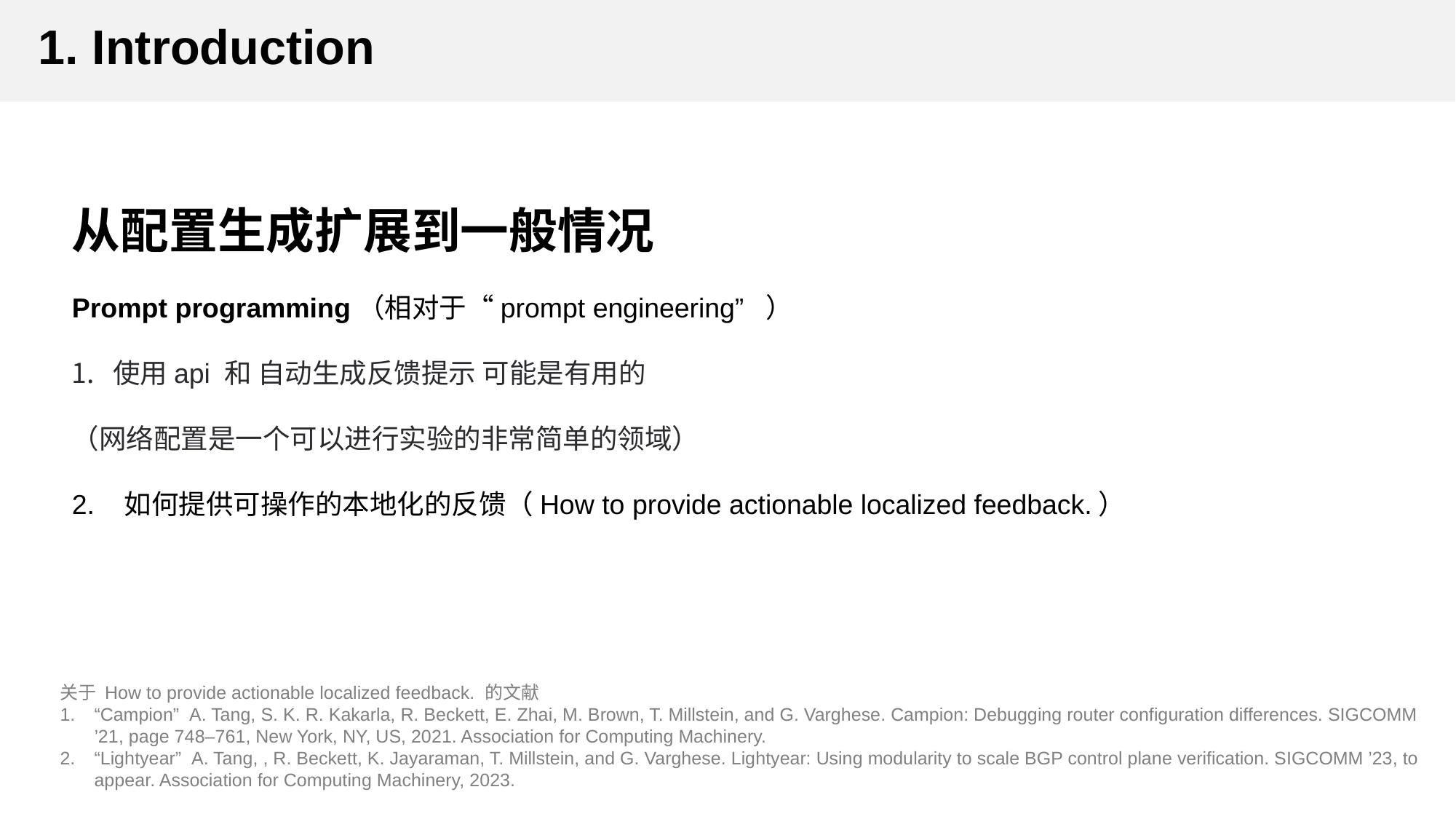

# 1. Introduction
从配置生成扩展到一般情况
Prompt programming（相对于“prompt engineering”  ）
使用api 和 自动生成反馈提示 可能是有用的
（网络配置是一个可以进行实验的非常简单的领域）
2.   如何提供可操作的本地化的反馈（How to provide actionable localized feedback.）
关于 How to provide actionable localized feedback. 的文献
“Campion”  A. Tang, S. K. R. Kakarla, R. Beckett, E. Zhai, M. Brown, T. Millstein, and G. Varghese. Campion: Debugging router configuration differences. SIGCOMM ’21, page 748–761, New York, NY, US, 2021. Association for Computing Machinery.
“Lightyear”  A. Tang, , R. Beckett, K. Jayaraman, T. Millstein, and G. Varghese. Lightyear: Using modularity to scale BGP control plane verification. SIGCOMM ’23, to appear. Association for Computing Machinery, 2023.